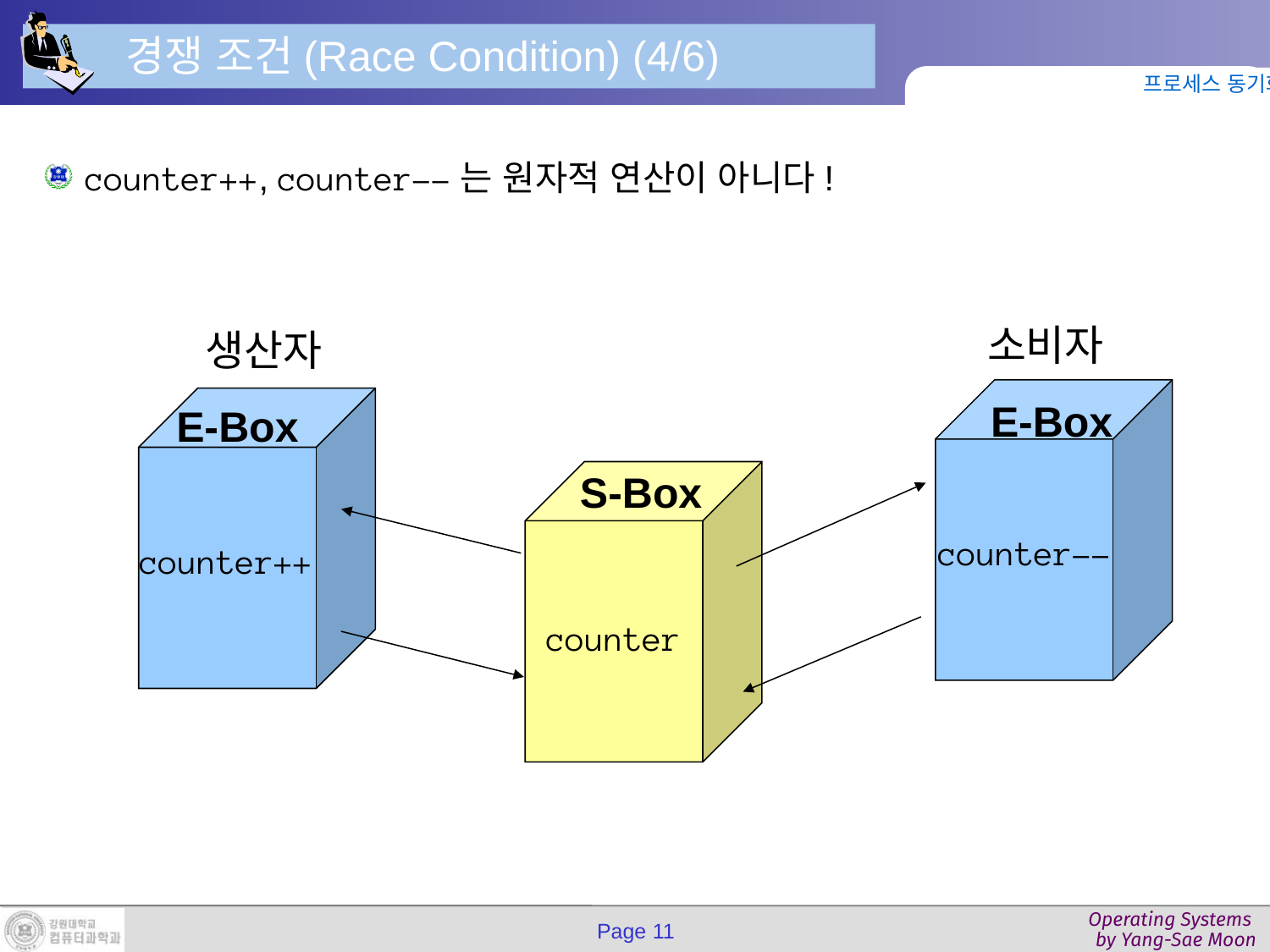

경쟁 조건(Race Condition) (4/6)
프로세스 동기화
counter++, counter--는 원자적 연산이 아니다!
소비자
 E-Box
생산자
E-Box

S-Box

 counter--
 counter++
counter

Page 11